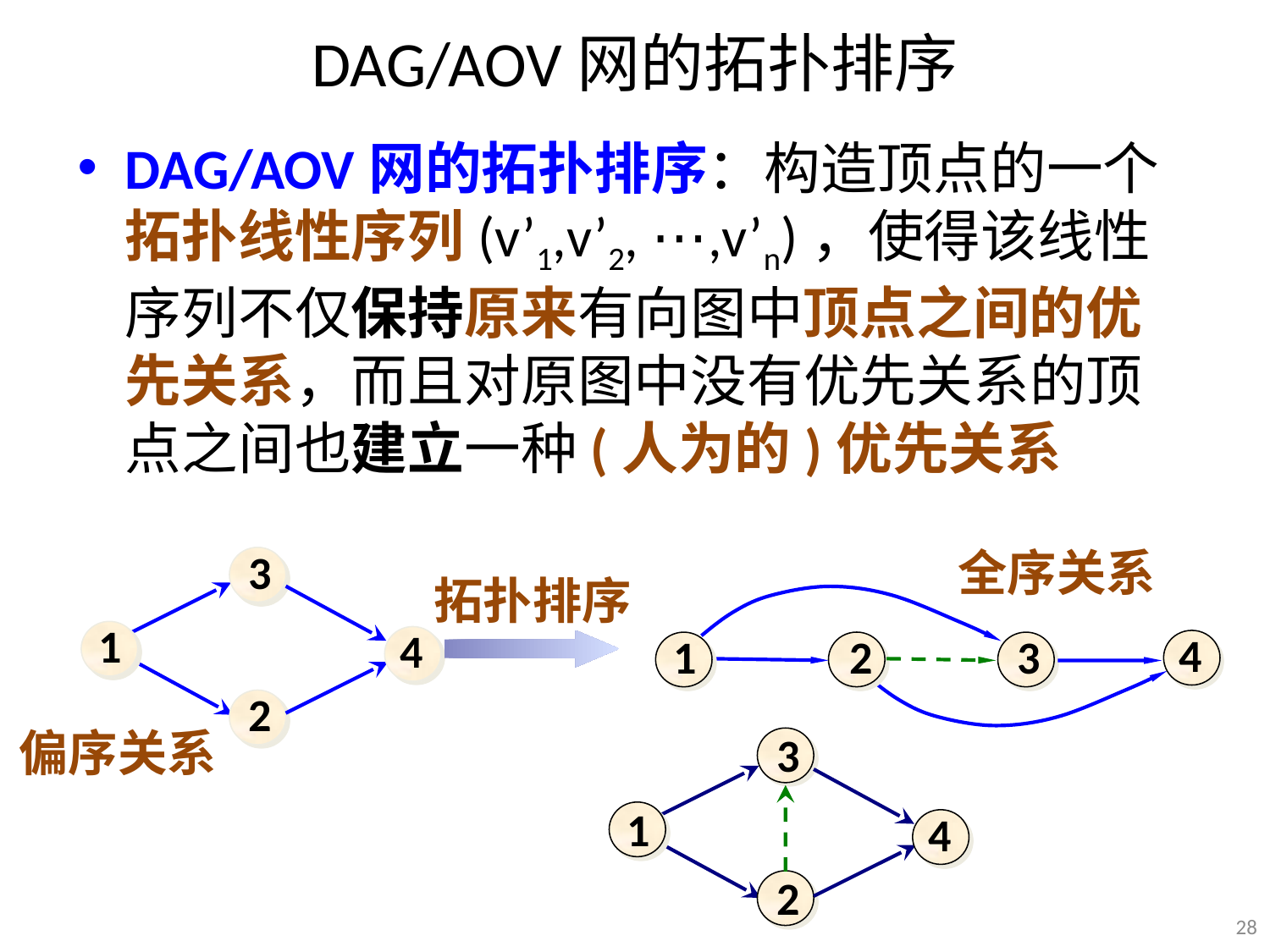

# DAG/AOV网的拓扑排序
DAG/AOV网的拓扑排序：构造顶点的一个拓扑线性序列(v’1,v’2, ⋯,v’n)，使得该线性序列不仅保持原来有向图中顶点之间的优先关系，而且对原图中没有优先关系的顶点之间也建立一种(人为的)优先关系

全序关系
3

1
4

2

拓扑排序

4
1
2
3

偏序关系
3

1
4

2

28